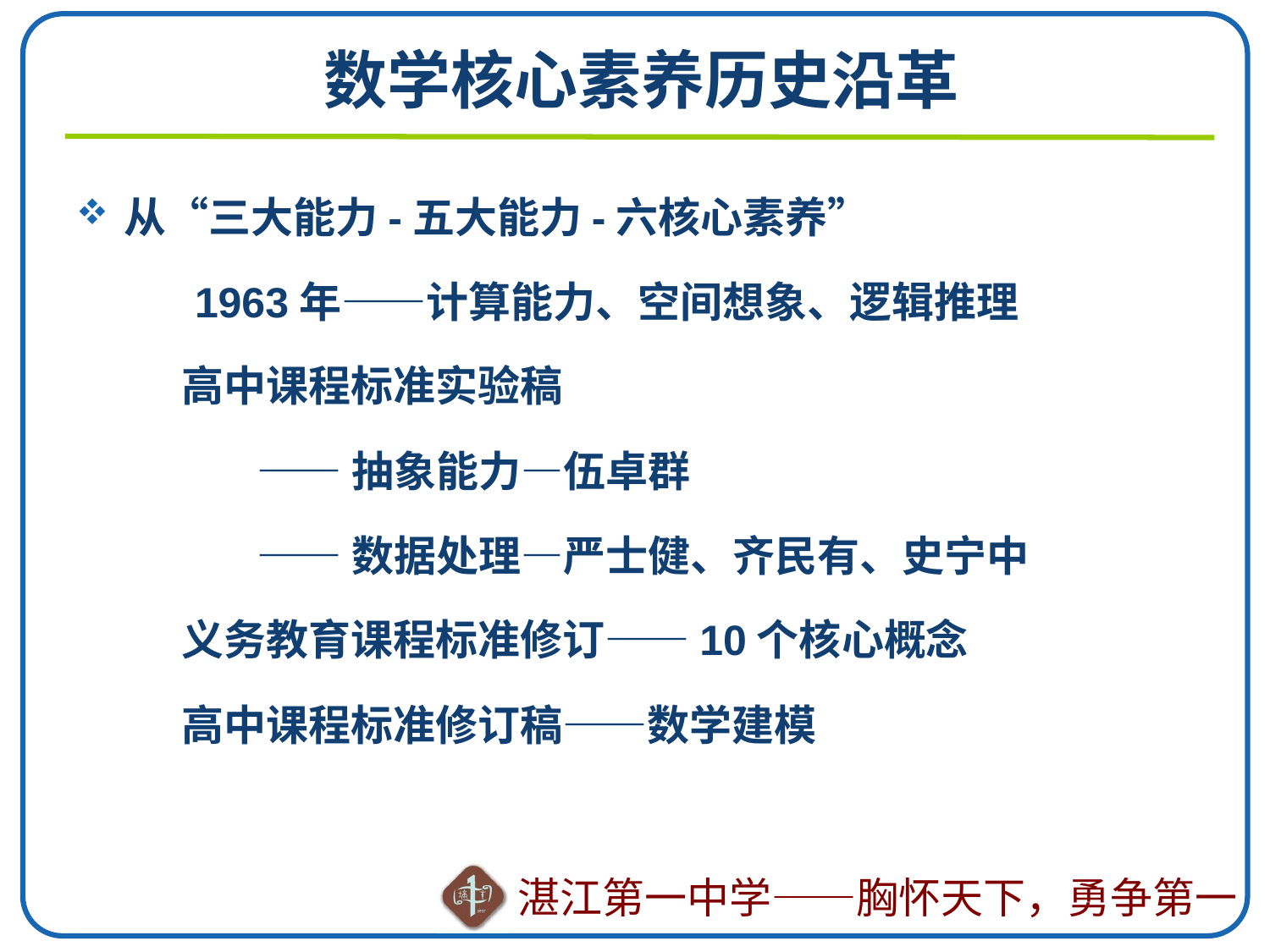

# 数学核心素养历史沿革
从“三大能力-五大能力-六核心素养”
          1963年——计算能力、空间想象、逻辑推理
          高中课程标准实验稿
                   ——抽象能力—伍卓群
                   ——数据处理—严士健、齐民有、史宁中
          义务教育课程标准修订——10个核心概念
          高中课程标准修订稿——数学建模

12